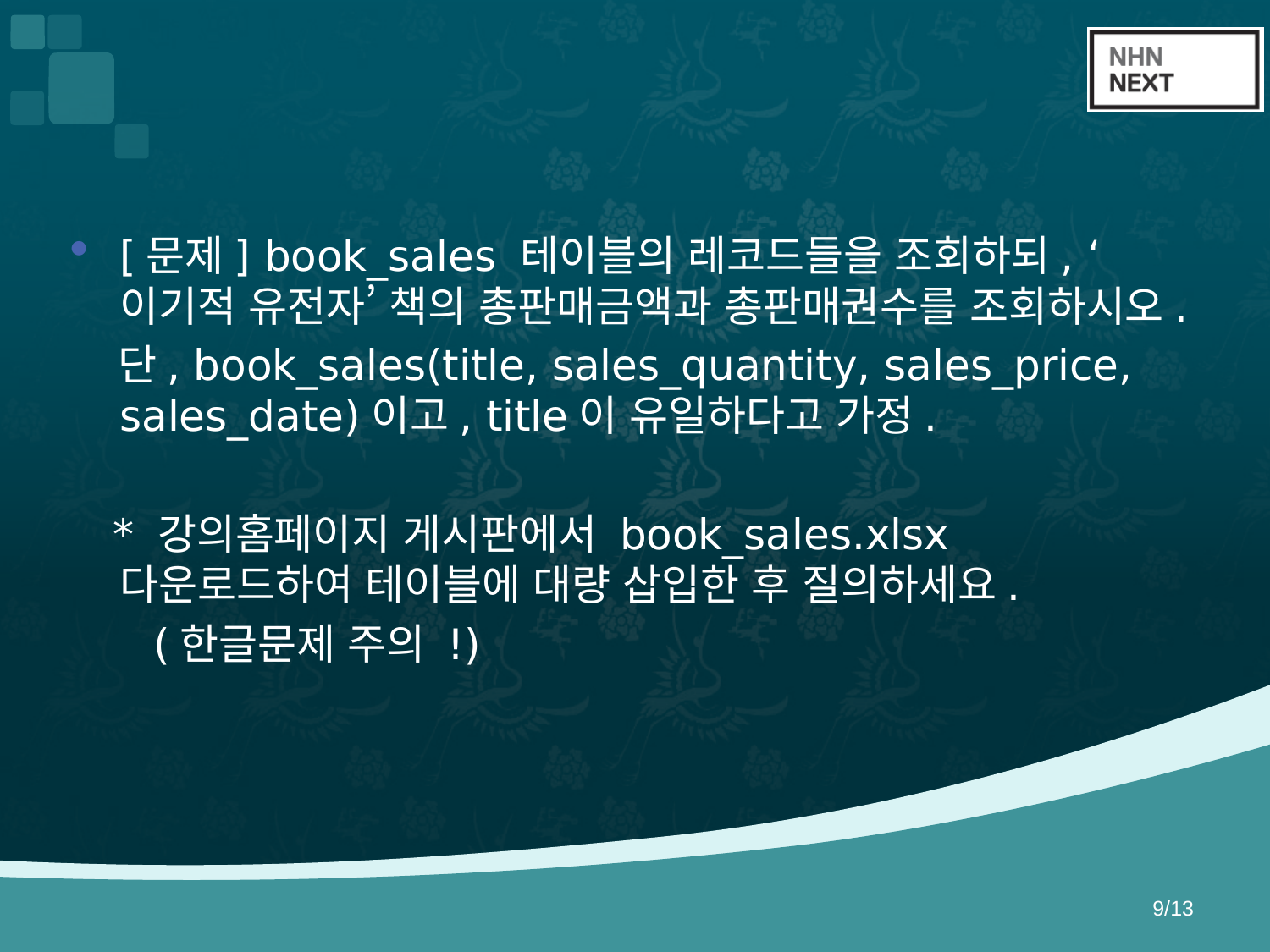

#
[문제] book_sales 테이블의 레코드들을 조회하되, ‘이기적 유전자’ 책의 총판매금액과 총판매권수를 조회하시오.
   단, book_sales(title, sales_quantity, sales_price, sales_date)이고, title이 유일하다고 가정.

   * 강의홈페이지 게시판에서 book_sales.xlsx 다운로드하여 테이블에 대량 삽입한 후 질의하세요.
      (한글문제 주의 !)
9/13